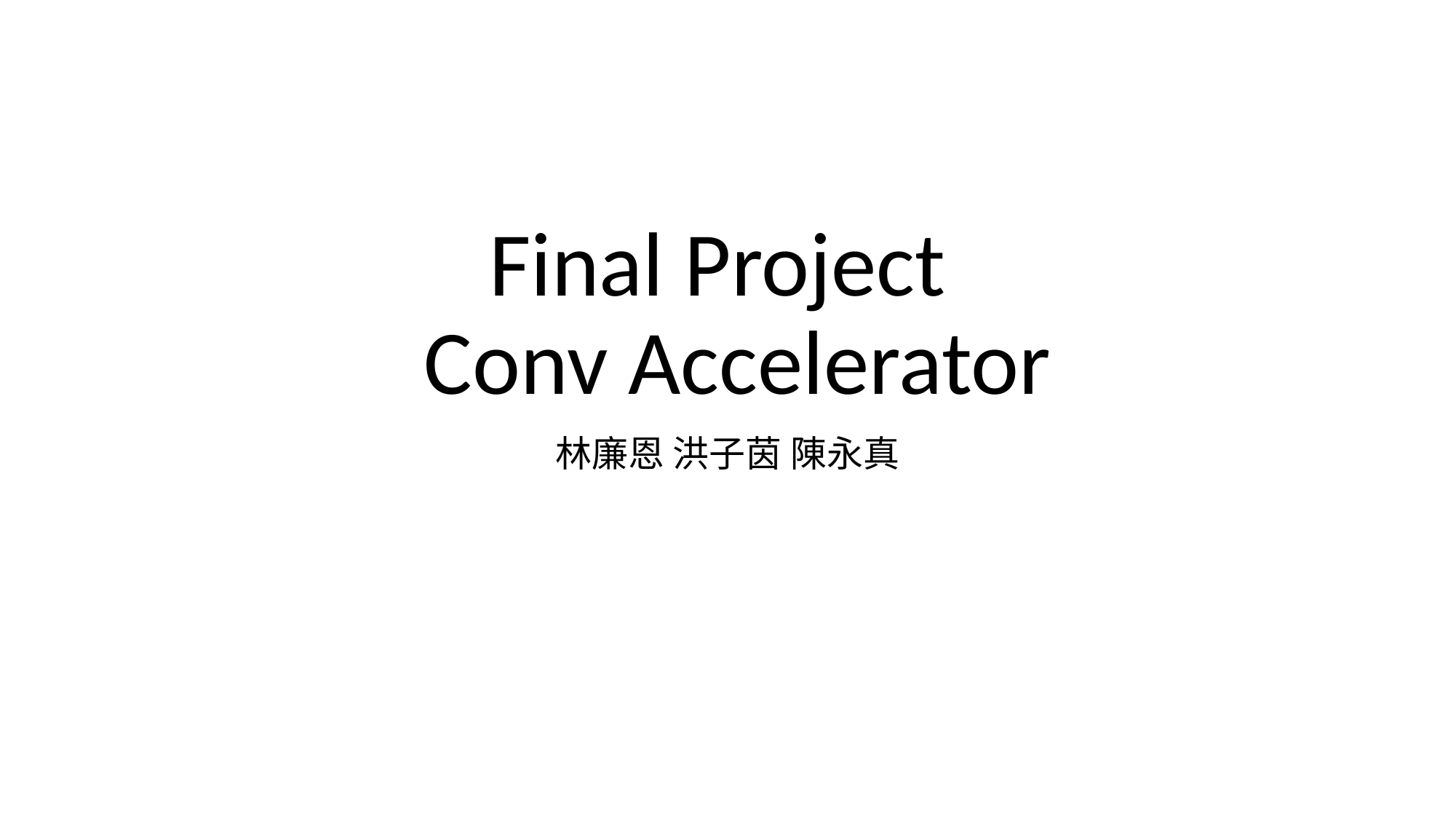

# Final Project Conv Accelerator
林廉恩 洪子茵 陳永真